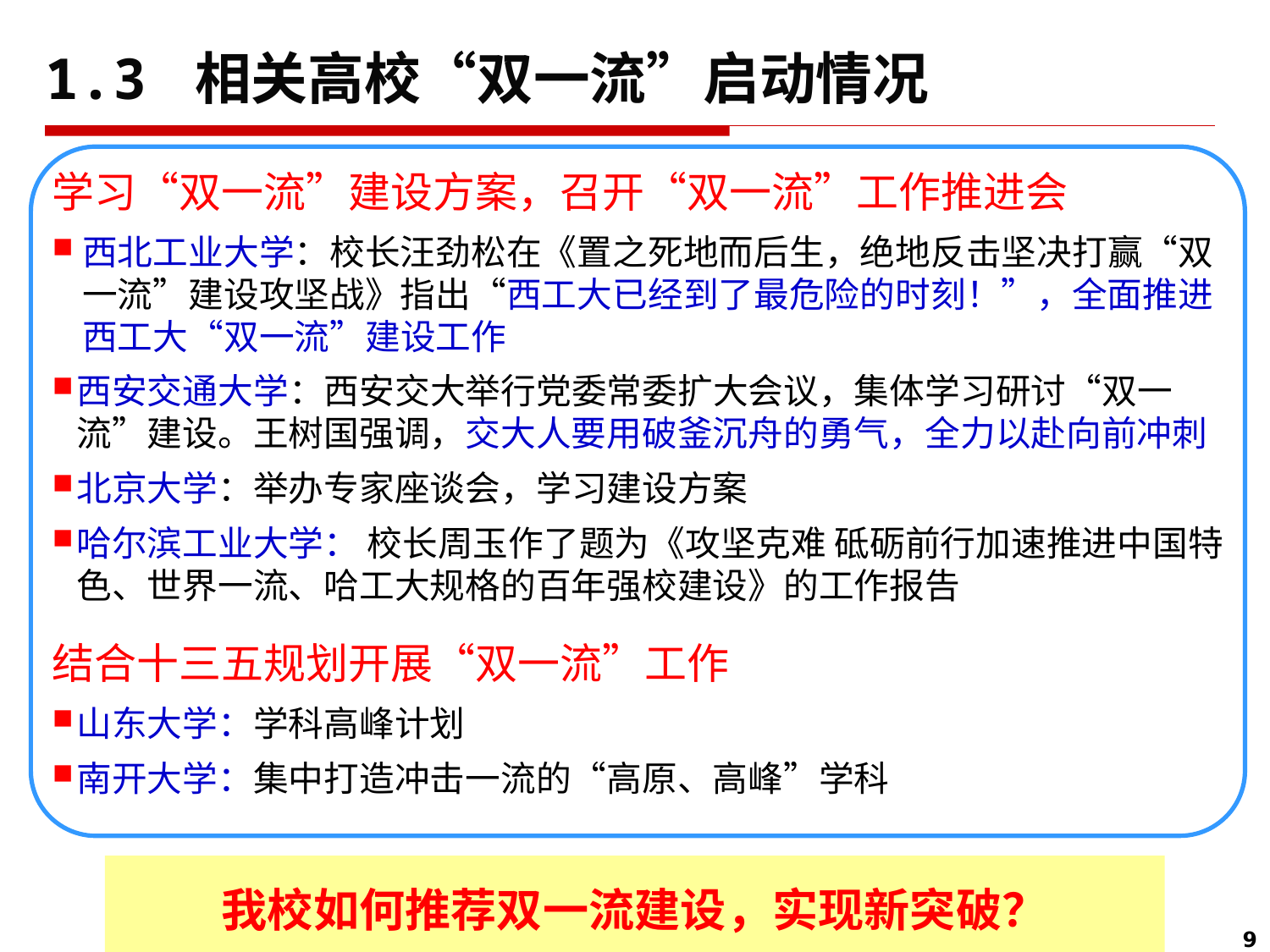

1.3 相关高校“双一流”启动情况

学习“双一流”建设方案，召开“双一流”工作推进会
西北工业大学：校长汪劲松在《置之死地而后生，绝地反击坚决打赢“双一流”建设攻坚战》指出“西工大已经到了最危险的时刻！”，全面推进西工大“双一流”建设工作
西安交通大学：西安交大举行党委常委扩大会议，集体学习研讨“双一流”建设。王树国强调，交大人要用破釜沉舟的勇气，全力以赴向前冲刺
北京大学：举办专家座谈会，学习建设方案
哈尔滨工业大学： 校长周玉作了题为《攻坚克难 砥砺前行加速推进中国特色、世界一流、哈工大规格的百年强校建设》的工作报告
结合十三五规划开展“双一流”工作
山东大学：学科高峰计划
南开大学：集中打造冲击一流的“高原、高峰”学科
我校如何推荐双一流建设，实现新突破？
9